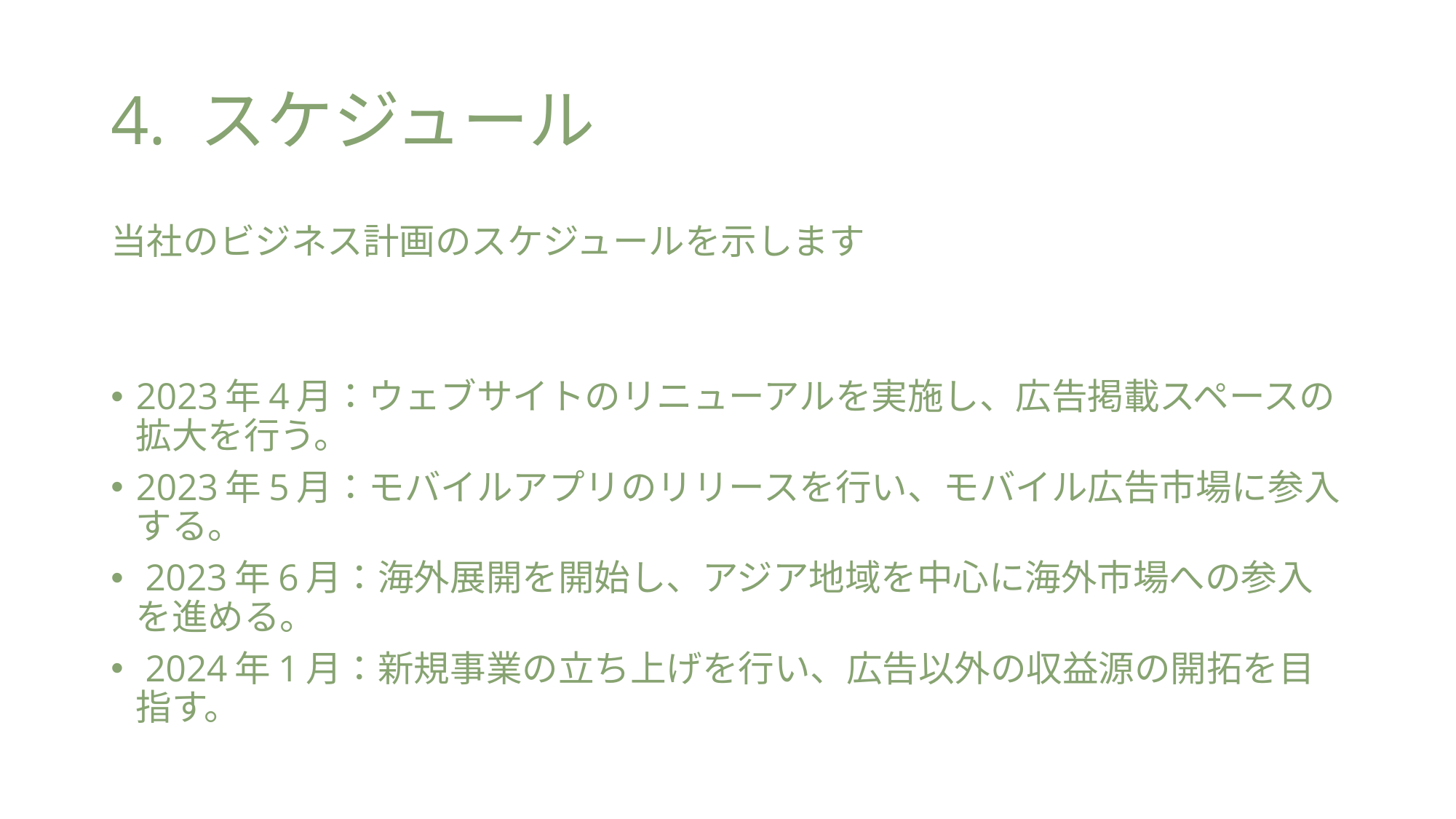

# 4. スケジュール
当社のビジネス計画のスケジュールを示します

2023年4月：ウェブサイトのリニューアルを実施し、広告掲載スペースの拡大を行う。
2023年5月：モバイルアプリのリリースを行い、モバイル広告市場に参入する。
 2023年6月：海外展開を開始し、アジア地域を中心に海外市場への参入を進める。
 2024年1月：新規事業の立ち上げを行い、広告以外の収益源の開拓を目指す。